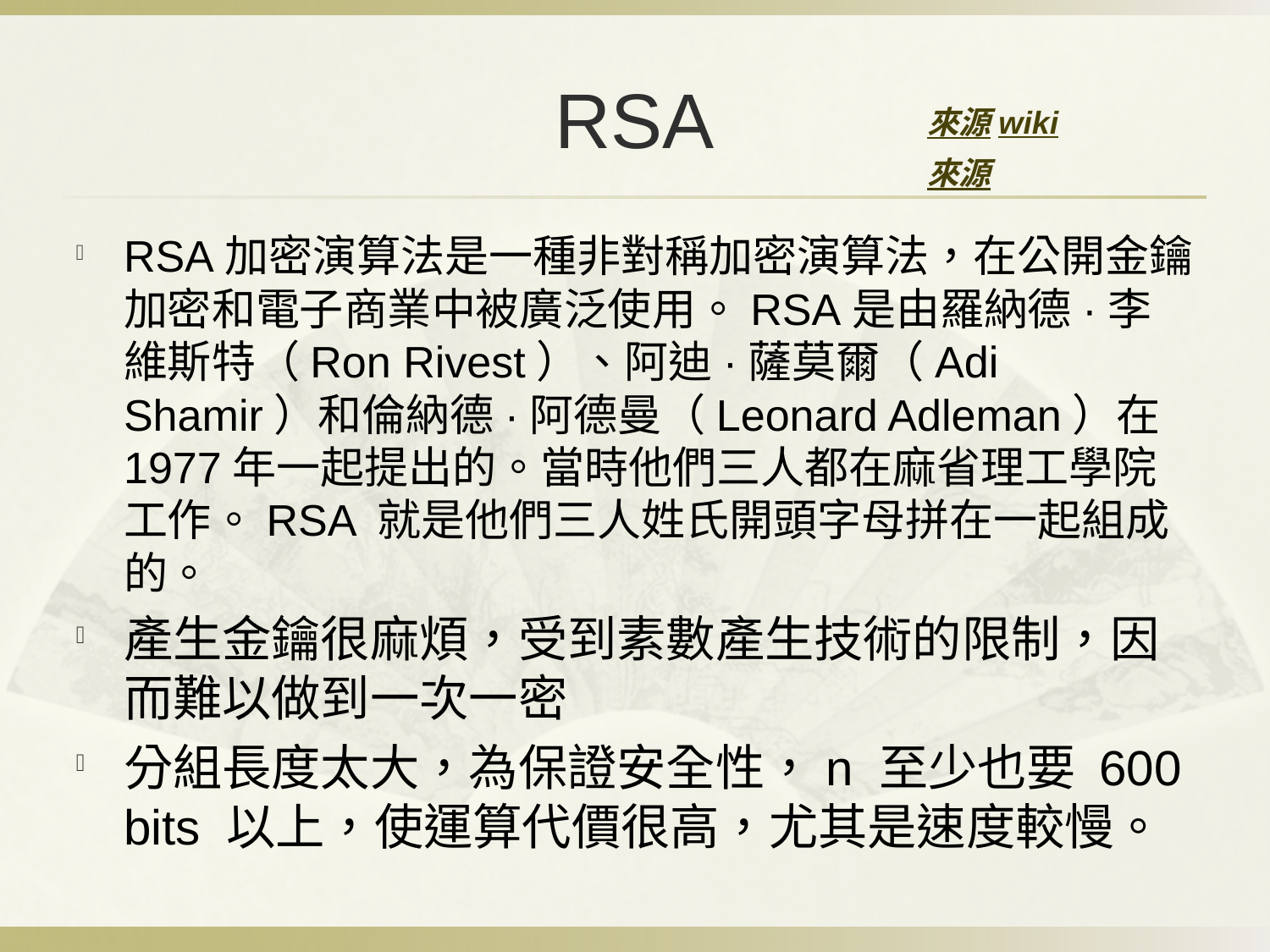

# RSA
來源wiki
來源
RSA加密演算法是一種非對稱加密演算法，在公開金鑰加密和電子商業中被廣泛使用。RSA是由羅納德·李維斯特（Ron Rivest）、阿迪·薩莫爾（Adi Shamir）和倫納德·阿德曼（Leonard Adleman）在1977年一起提出的。當時他們三人都在麻省理工學院工作。RSA 就是他們三人姓氏開頭字母拼在一起組成的。
產生金鑰很麻煩，受到素數產生技術的限制，因而難以做到一次一密
分組長度太大，為保證安全性，n 至少也要 600 bits 以上，使運算代價很高，尤其是速度較慢。